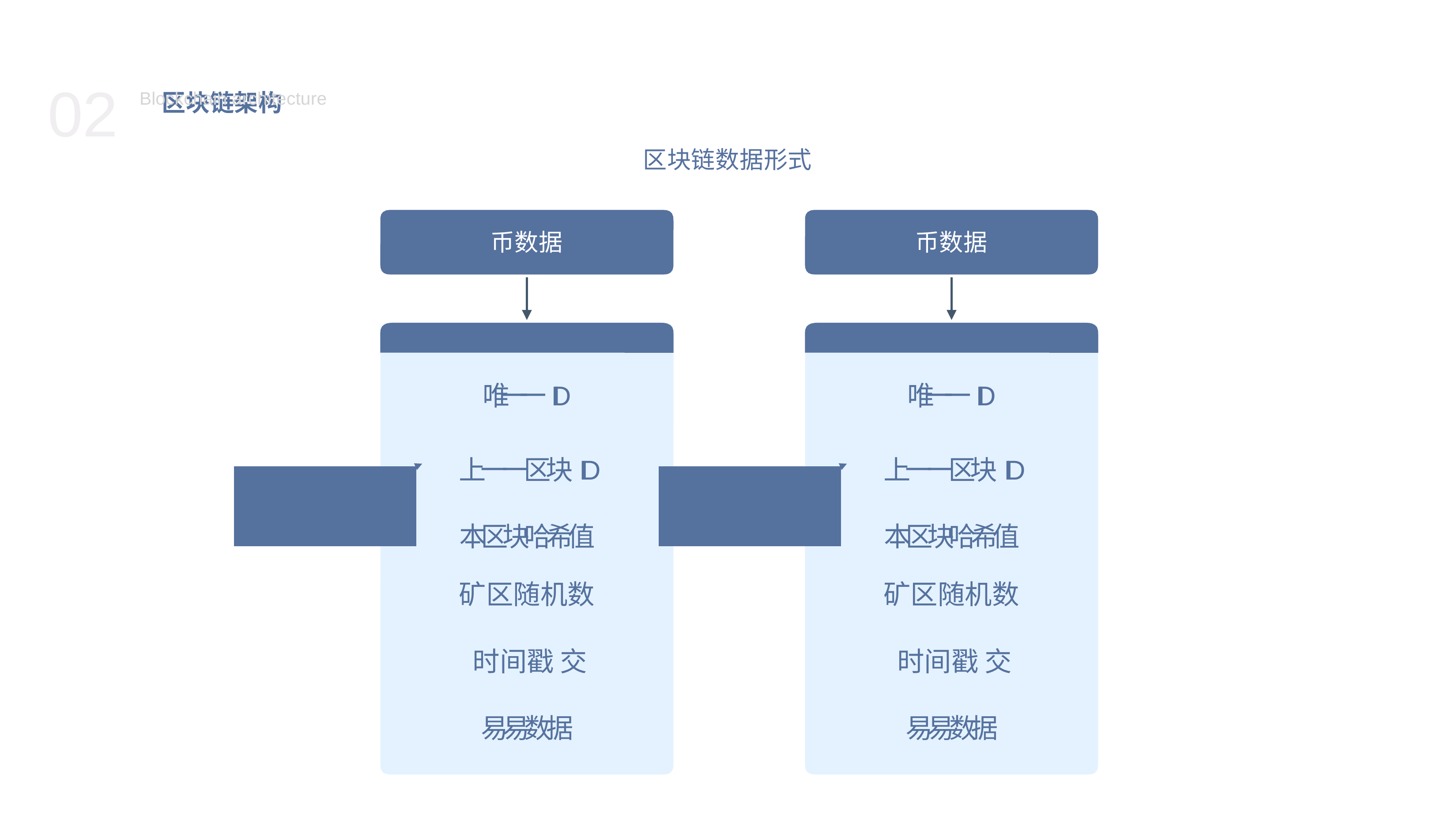

# 02 区块链架构
Blockchain architecture
区块链数据形式

币数据
币数据

唯⼀一ID
上⼀一区块ID 本区块哈希值

矿区随机数
时间戳 交易易数据
唯⼀一ID
上⼀一区块ID 本区块哈希值

矿区随机数
时间戳 交易易数据